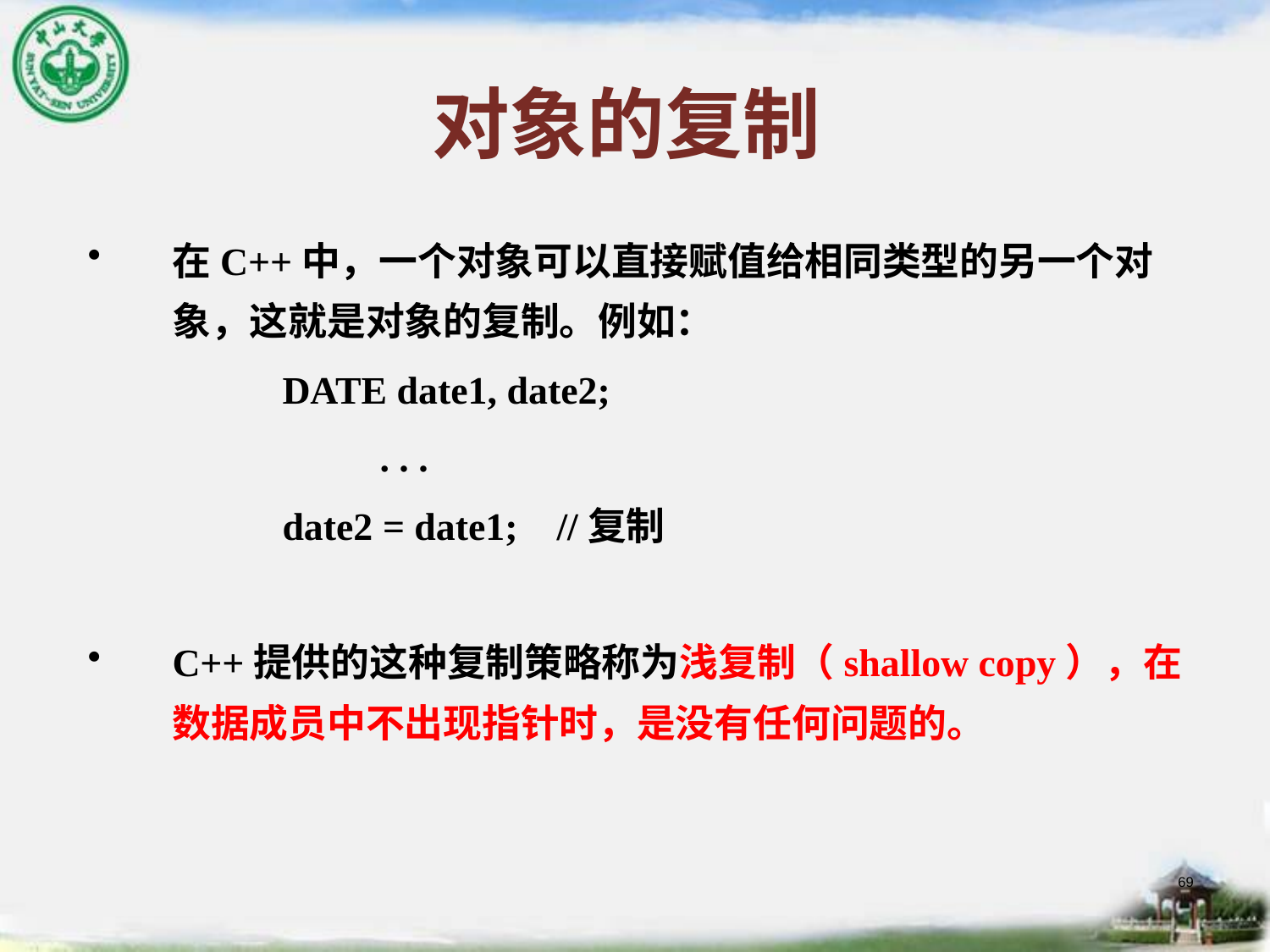

# 对象的复制
在C++中，一个对象可以直接赋值给相同类型的另一个对象，这就是对象的复制。例如：
                    DATE date1, date2;
                              . . .
                    date2 = date1;    //复制

C++提供的这种复制策略称为浅复制（shallow copy），在数据成员中不出现指针时，是没有任何问题的。
69